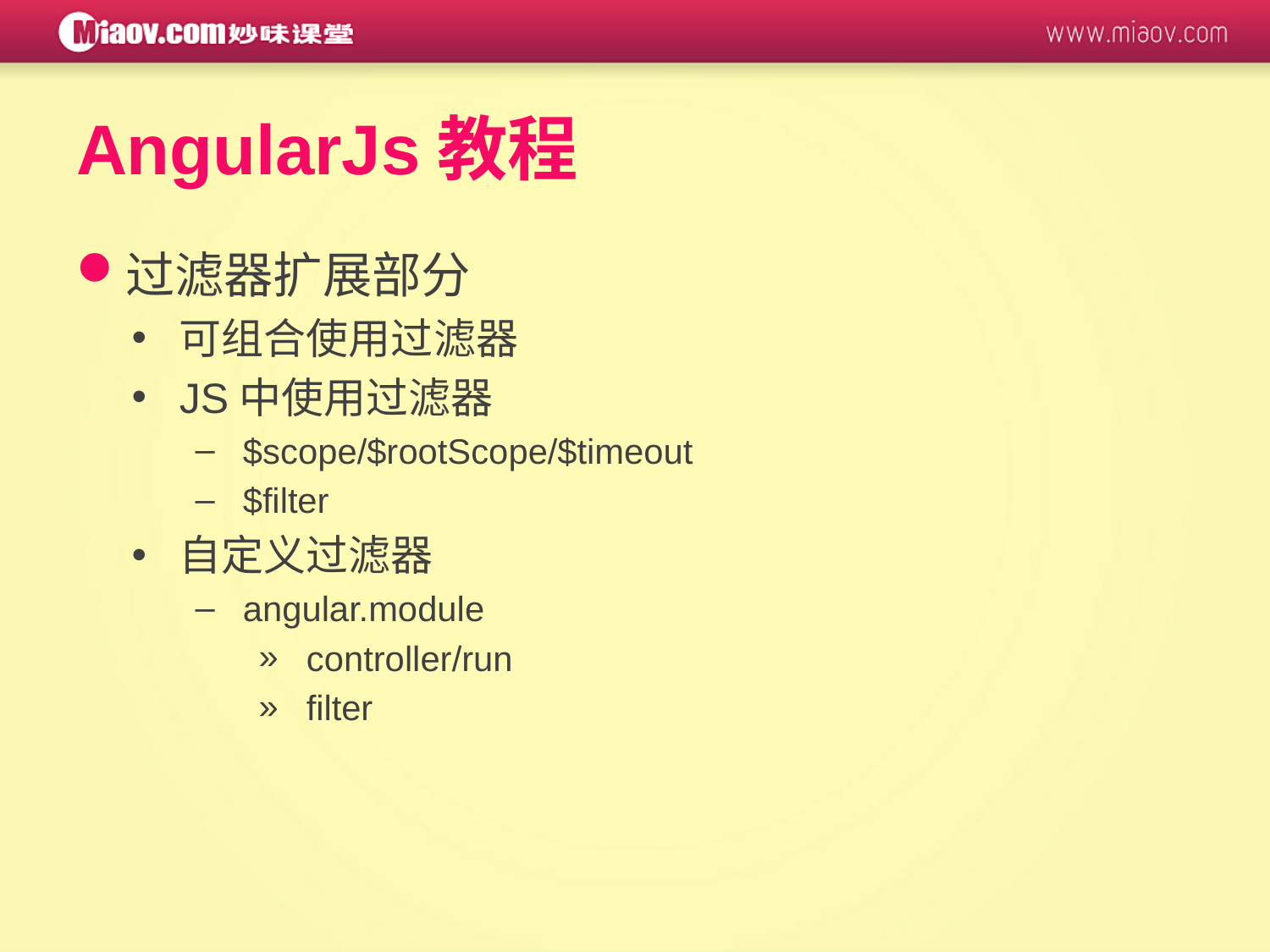

# AngularJs教程
过滤器扩展部分
可组合使用过滤器
JS中使用过滤器
$scope/$rootScope/$timeout
$filter
自定义过滤器
angular.module
controller/run
filter